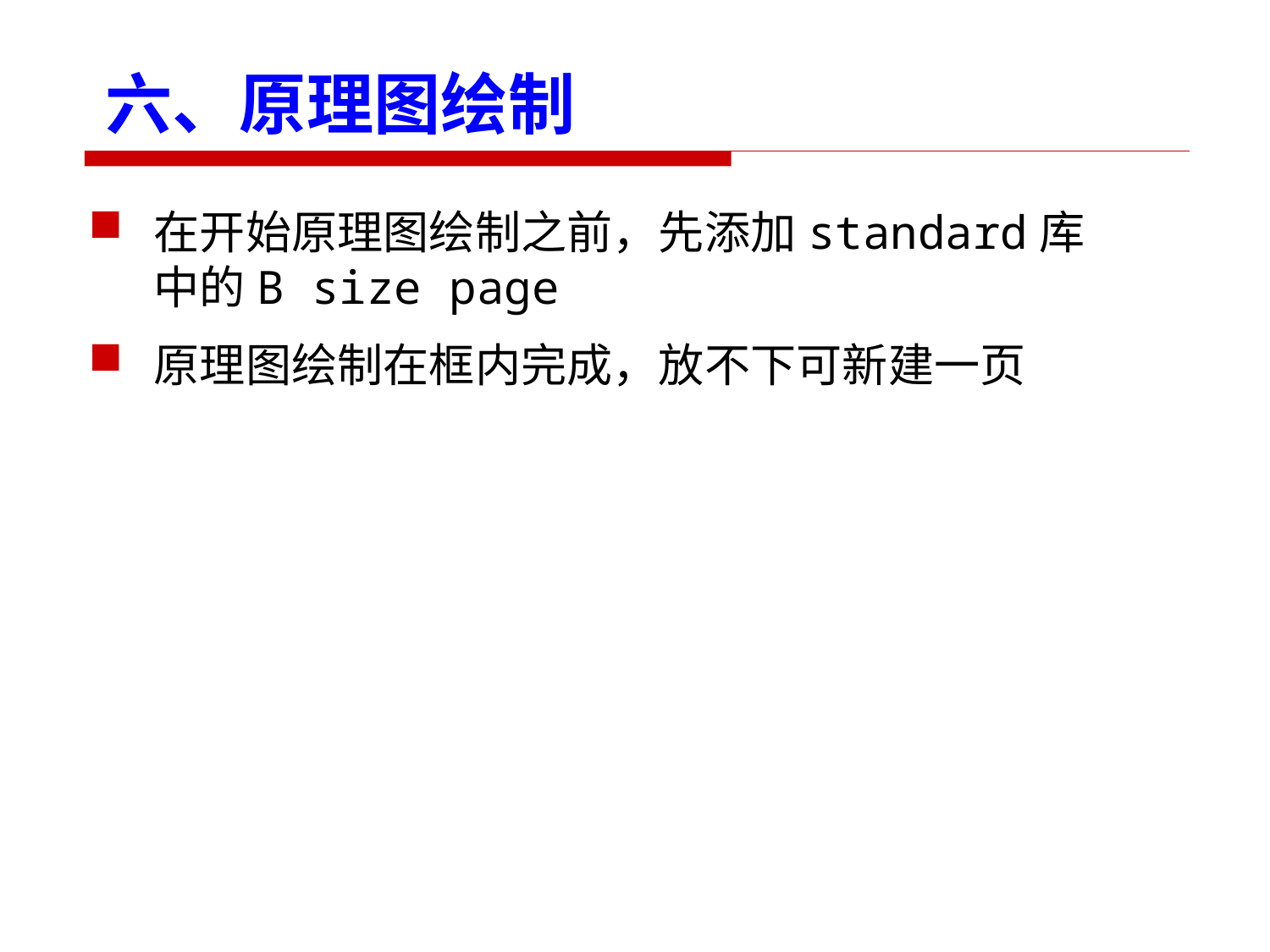

六、原理图绘制

在开始原理图绘制之前，先添加standard库中的B size page
原理图绘制在框内完成，放不下可新建一页